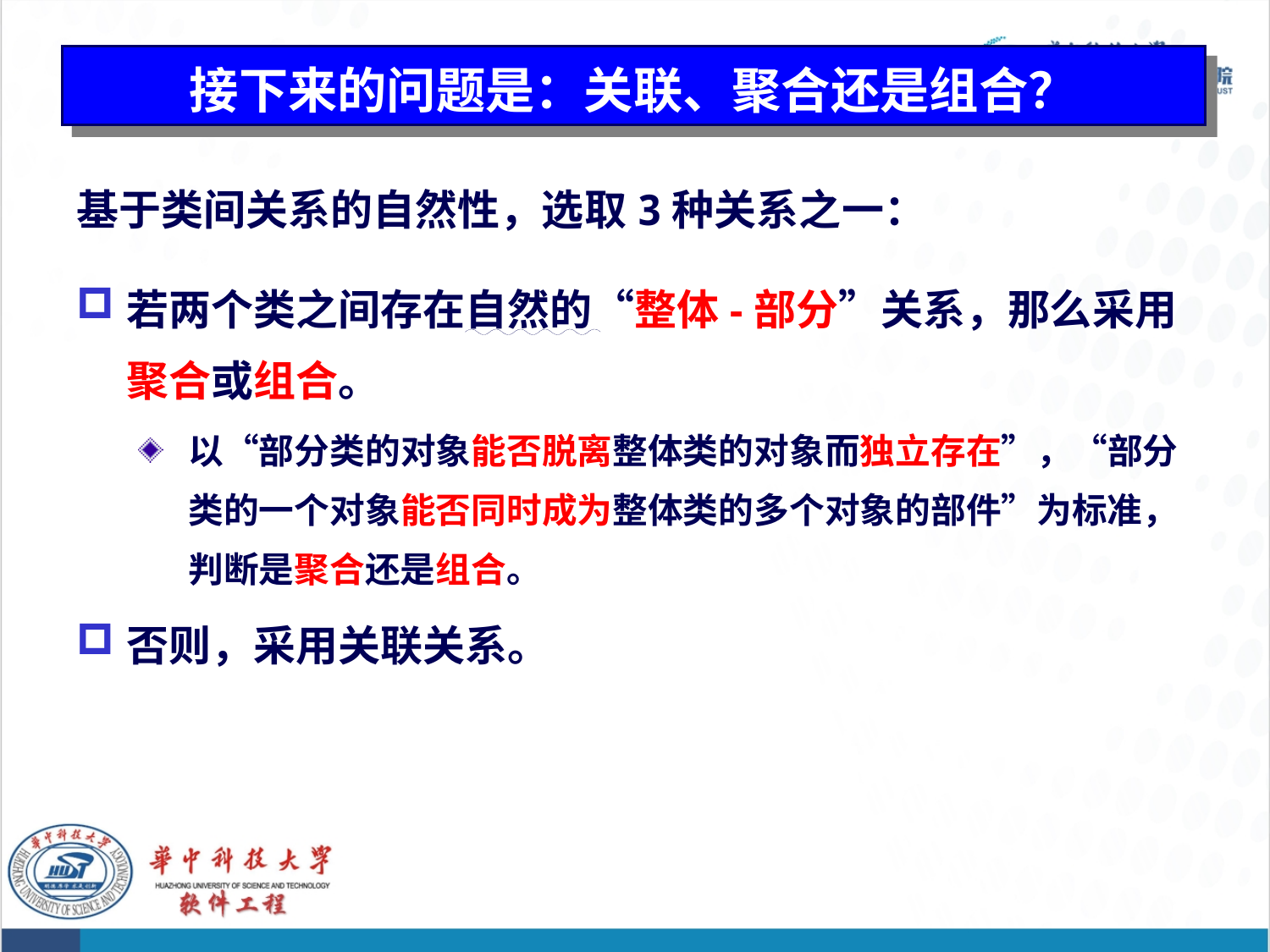

# 接下来的问题是：关联、聚合还是组合？
基于类间关系的自然性，选取3种关系之一：
若两个类之间存在自然的“整体-部分”关系，那么采用聚合或组合。
以“部分类的对象能否脱离整体类的对象而独立存在”，“部分类的一个对象能否同时成为整体类的多个对象的部件”为标准，判断是聚合还是组合。
否则，采用关联关系。